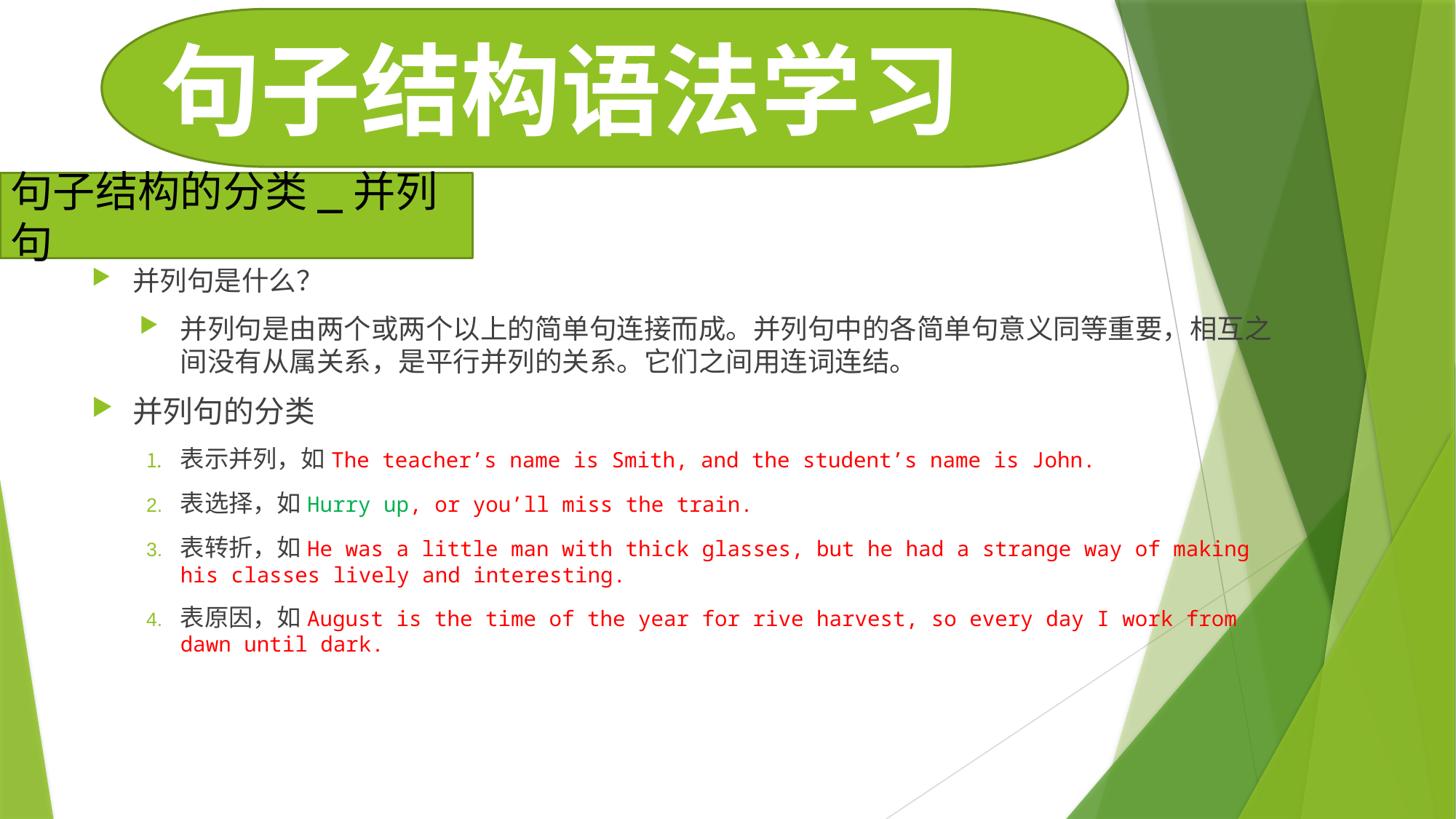

句子结构语法学习
#
句子结构的分类_并列句
并列句是什么？
并列句是由两个或两个以上的简单句连接而成。并列句中的各简单句意义同等重要，相互之间没有从属关系，是平行并列的关系。它们之间用连词连结。
并列句的分类
表示并列，如The teacher’s name is Smith, and the student’s name is John.
表选择，如Hurry up, or you’ll miss the train.
表转折，如He was a little man with thick glasses, but he had a strange way of making his classes lively and interesting.
表原因，如August is the time of the year for rive harvest, so every day I work from dawn until dark.